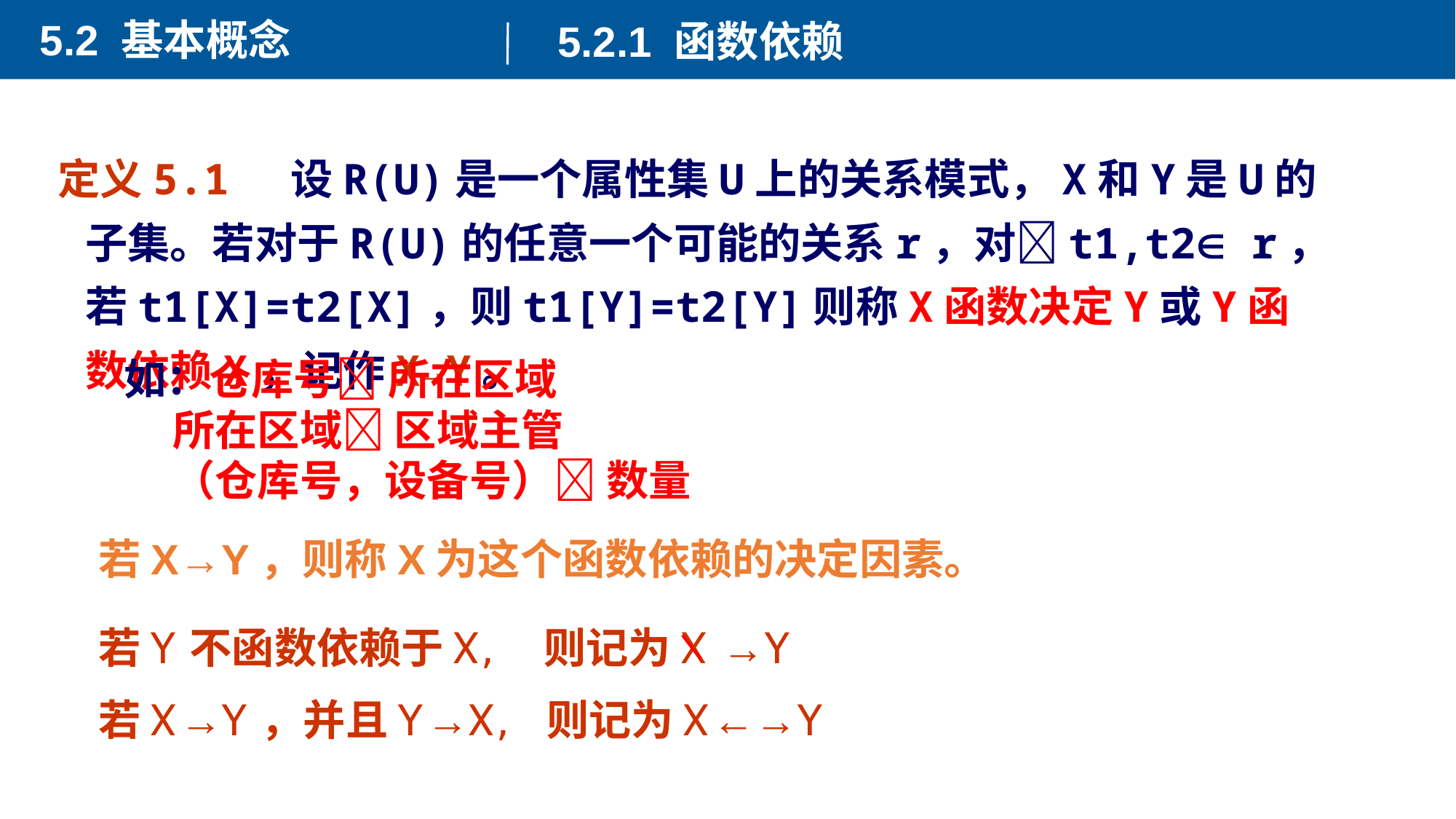

5.2 基本概念
5.2.1 函数依赖
定义5.1  设R(U)是一个属性集U上的关系模式，X和Y是U的子集。若对于R(U)的任意一个可能的关系r，对∀t1,t2∈ r，若t1[X]=t2[X]，则t1[Y]=t2[Y]则称X函数决定Y或Y函数依赖X，记作X→Y。
如：仓库号→ 所在区域
    所在区域→ 区域主管
    （仓库号，设备号）→ 数量
若X→Y，则称X为这个函数依赖的决定因素。
若Y不函数依赖于X,   则记为X →Y
若X→Y，并且Y→X,  则记为X←→Y